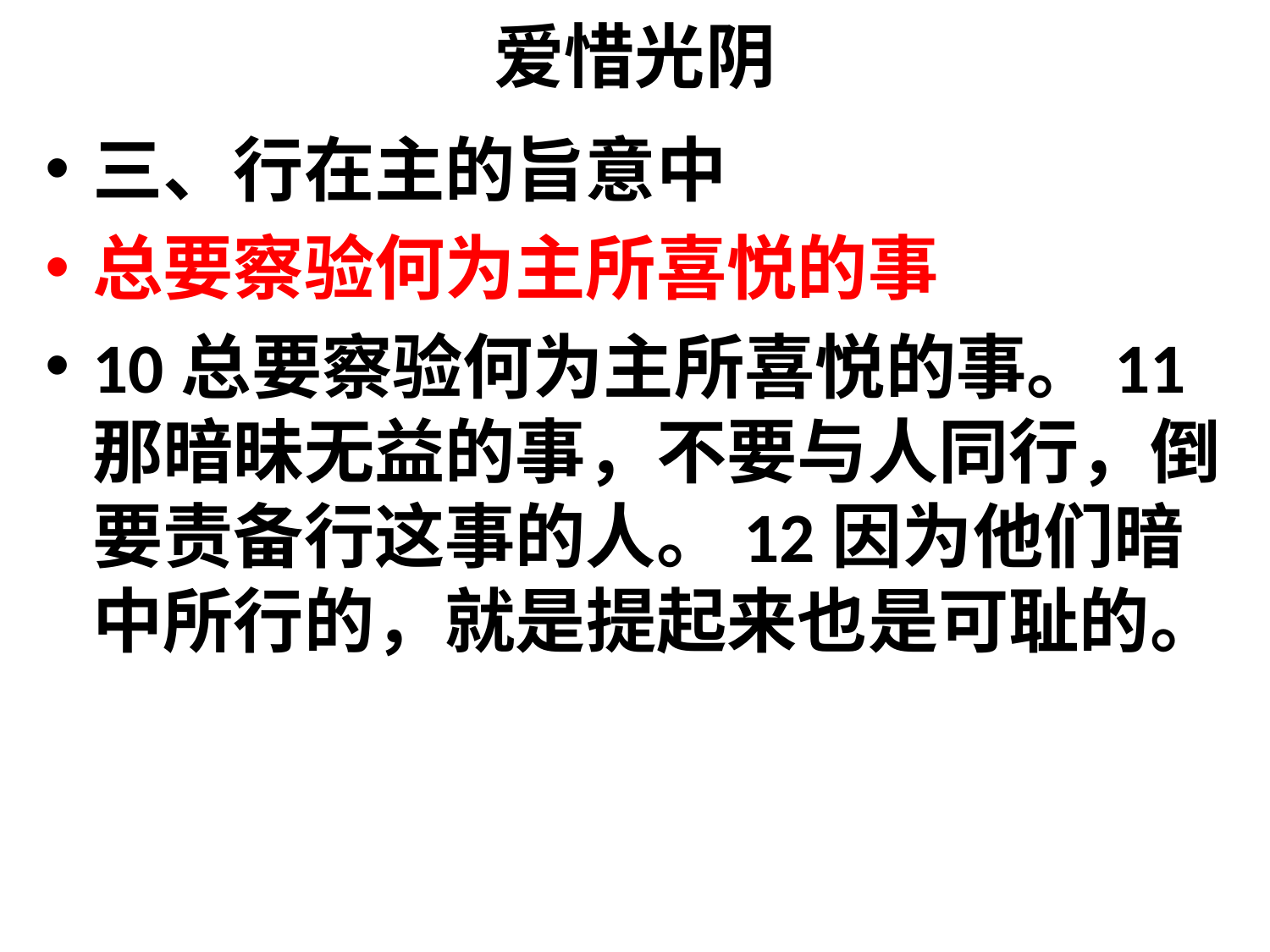

# 爱惜光阴
三、行在主的旨意中
总要察验何为主所喜悦的事
10总要察验何为主所喜悦的事。11那暗昧无益的事，不要与人同行，倒要责备行这事的人。12因为他们暗中所行的，就是提起来也是可耻的。